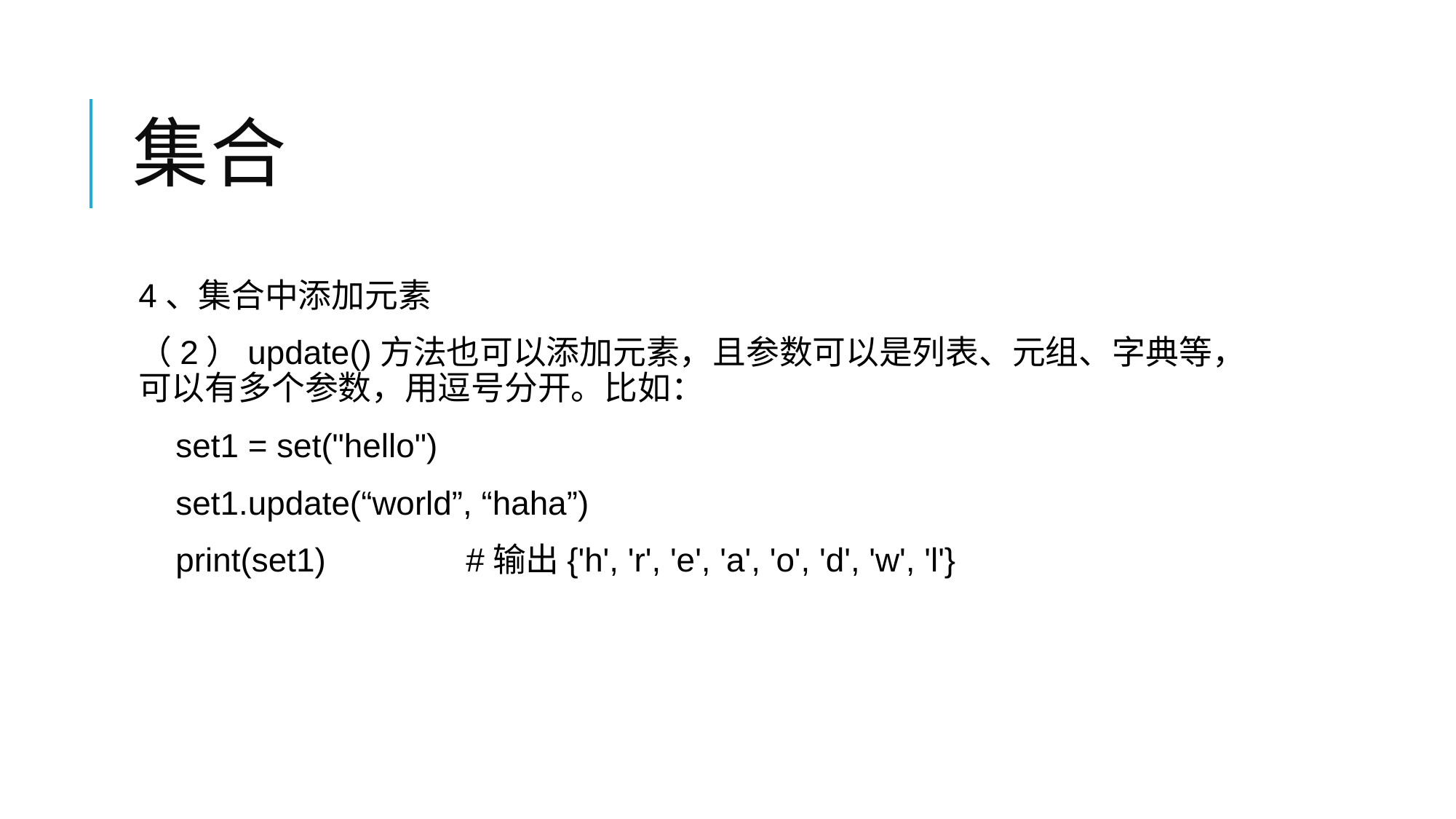

# 集合
4、集合中添加元素
（2）update()方法也可以添加元素，且参数可以是列表、元组、字典等，可以有多个参数，用逗号分开。比如：
    set1 = set("hello")
    set1.update(“world”, “haha”)
    print(set1)		#输出{'h', 'r', 'e', 'a', 'o', 'd', 'w', 'l'}